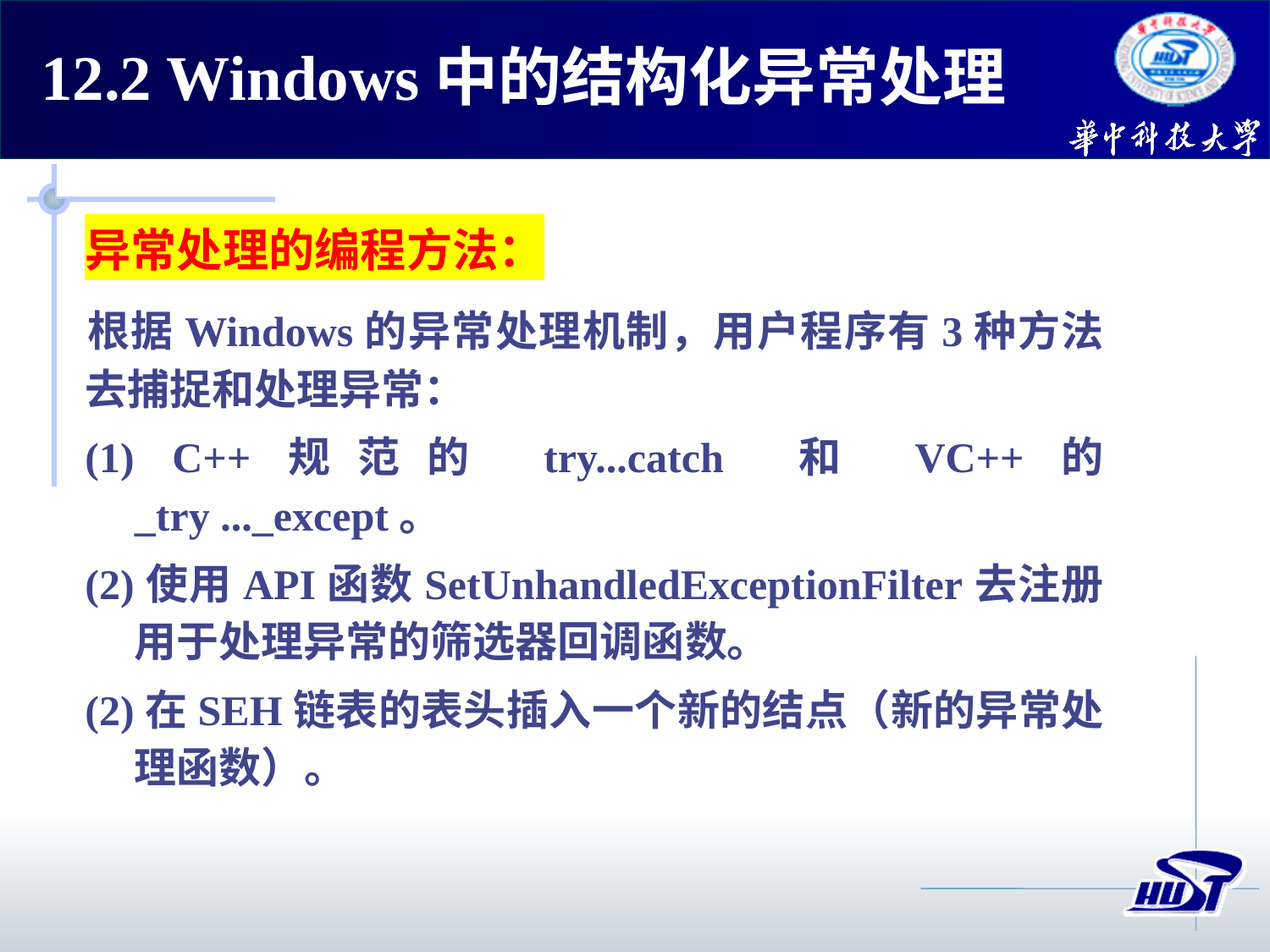

12.2 Windows中的结构化异常处理
异常处理的编程方法：
根据Windows的异常处理机制，用户程序有3种方法去捕捉和处理异常：
(1) C++规范的 try...catch 和 VC++的 _try ..._except。
(2)使用API函数SetUnhandledExceptionFilter去注册用于处理异常的筛选器回调函数。
(2)在SEH链表的表头插入一个新的结点（新的异常处理函数）。